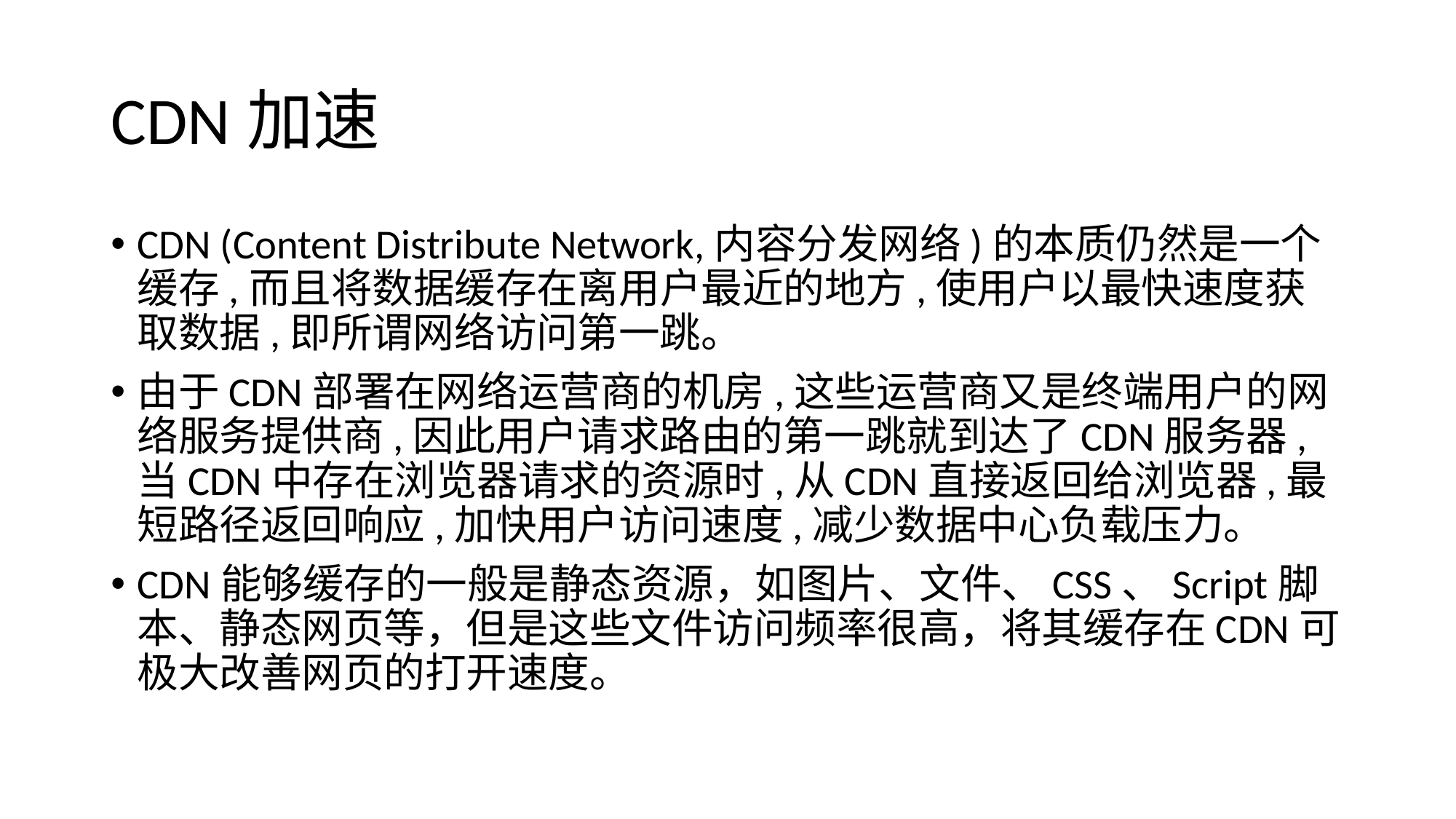

# CDN加速
CDN (Content Distribute Network,内容分发网络)的本质仍然是一个缓存,而且将数据缓存在离用户最近的地方,使用户以最快速度获取数据,即所谓网络访问第一跳。
由于CDN部署在网络运营商的机房,这些运营商又是终端用户的网络服务提供商,因此用户请求路由的第一跳就到达了CDN服务器,当CDN中存在浏览器请求的资源时,从CDN直接返回给浏览器,最短路径返回响应,加快用户访问速度,减少数据中心负载压力。
CDN能够缓存的一般是静态资源，如图片、文件、CSS、Script脚本、静态网页等，但是这些文件访问频率很高，将其缓存在CDN可极大改善网页的打开速度。